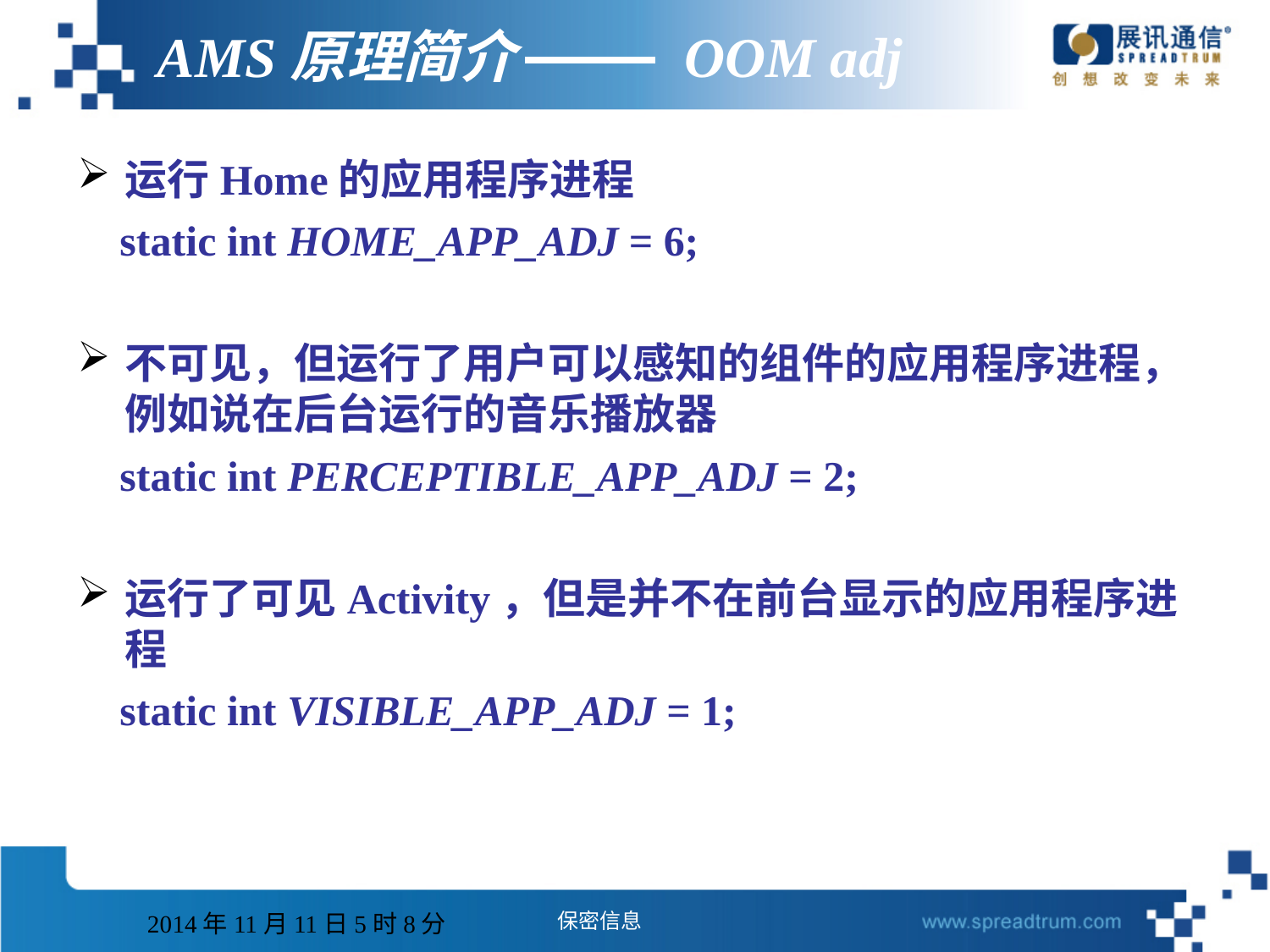

# AMS原理简介            OOM adj
运行Home的应用程序进程
    static int HOME_APP_ADJ = 6;

不可见，但运行了用户可以感知的组件的应用程序进程，例如说在后台运行的音乐播放器
    static int PERCEPTIBLE_APP_ADJ = 2;

运行了可见Activity，但是并不在前台显示的应用程序进程
    static int VISIBLE_APP_ADJ = 1;

2014年11月11日5时8分